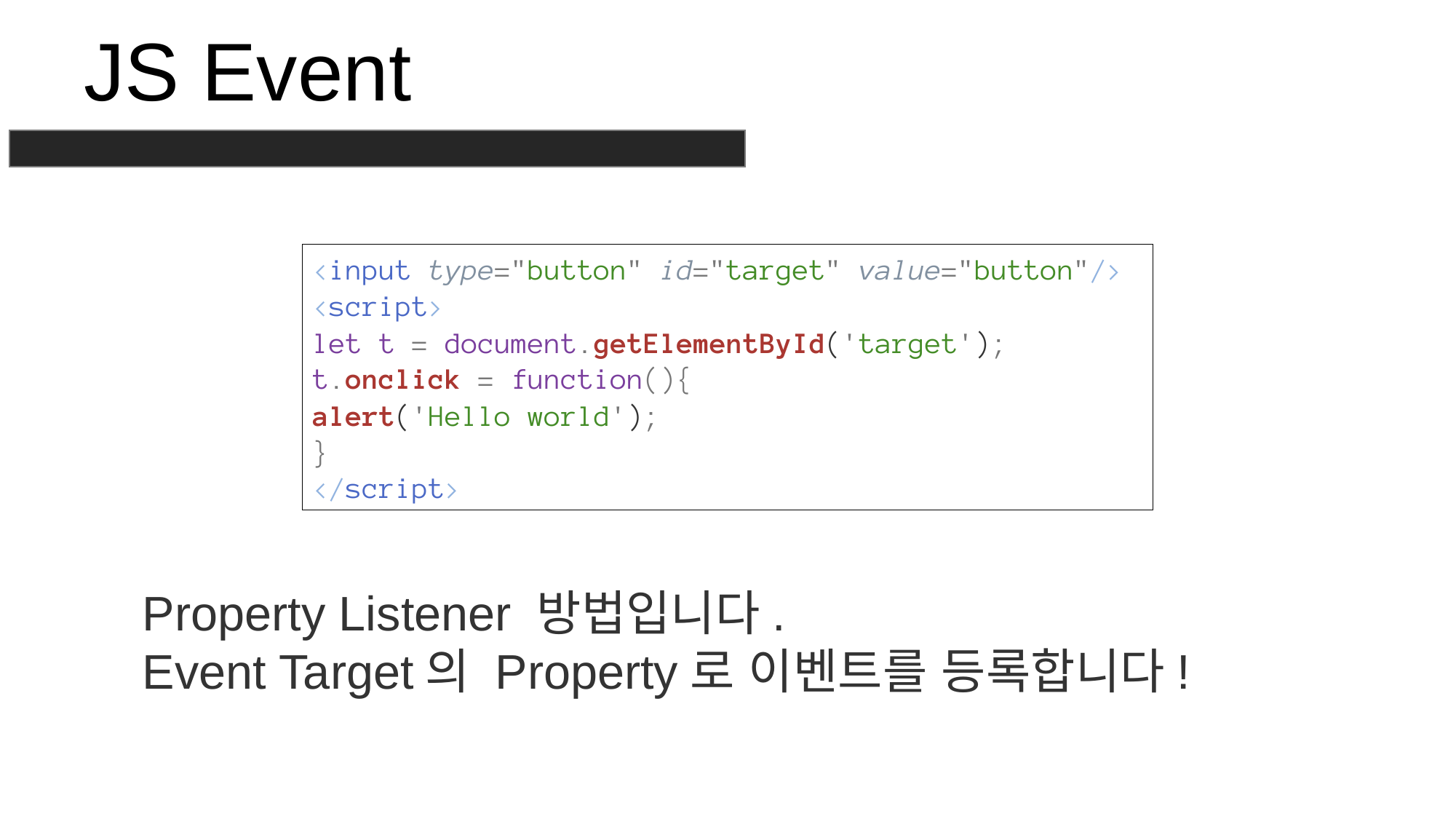

JS Event

<input type="button" id="target" value="button"/>
<script>
let t = document.getElementById('target');
t.onclick = function(){
alert('Hello world');
}
</script>

Property Listener 방법입니다.
Event Target의 Property로 이벤트를 등록합니다!